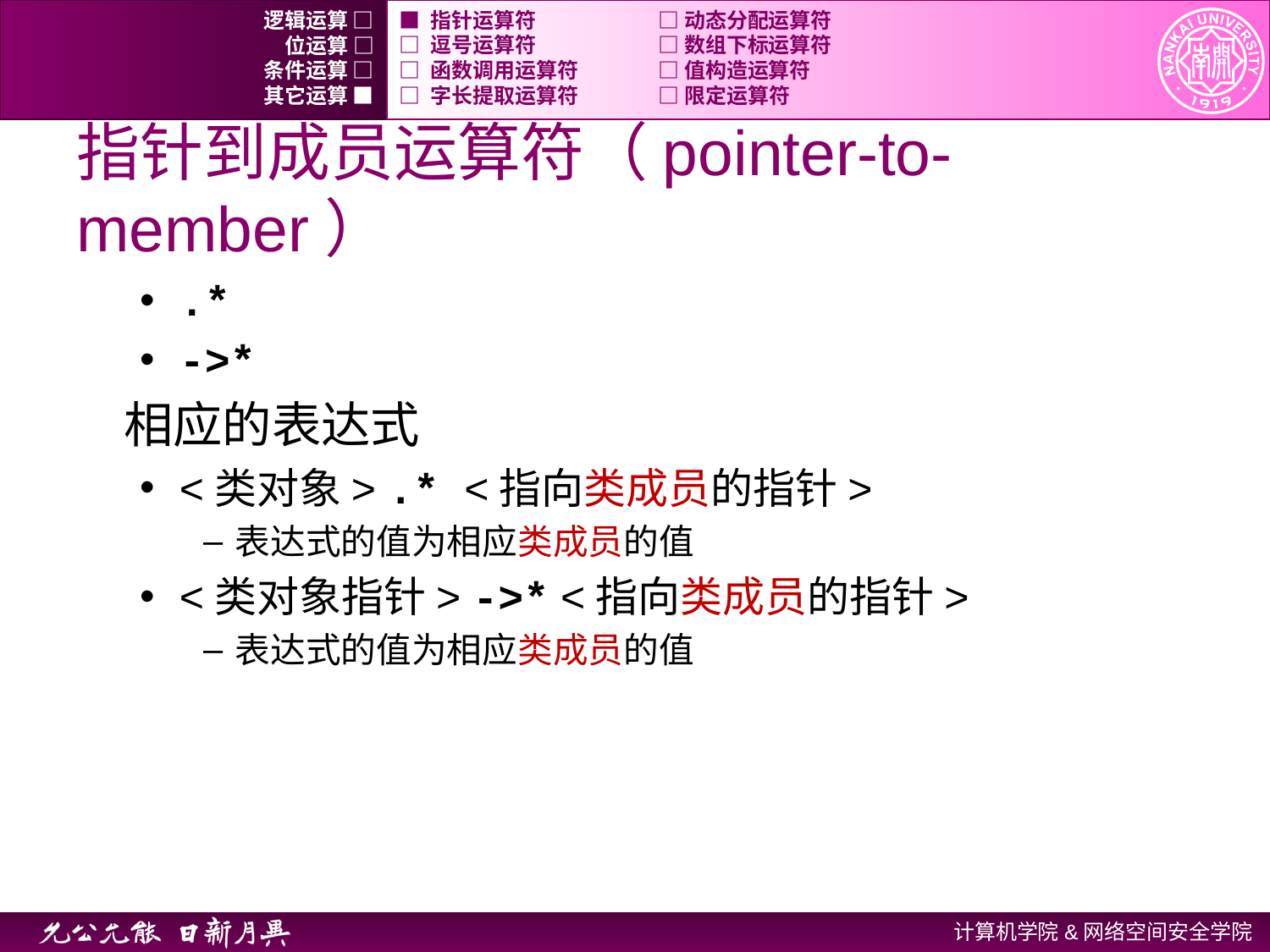

逻辑运算 □
■ 指针运算符	 □ 动态分配运算符
位运算 □
□ 逗号运算符	 □ 数组下标运算符
条件运算 □
□ 函数调用运算符	 □ 值构造运算符
其它运算 ■
□ 字长提取运算符	 □ 限定运算符

# 指针到成员运算符（pointer-to-member）
.*
->*
相应的表达式
<类对象> .* <指向类成员的指针>
表达式的值为相应类成员的值
<类对象指针> ->* <指向类成员的指针>
表达式的值为相应类成员的值